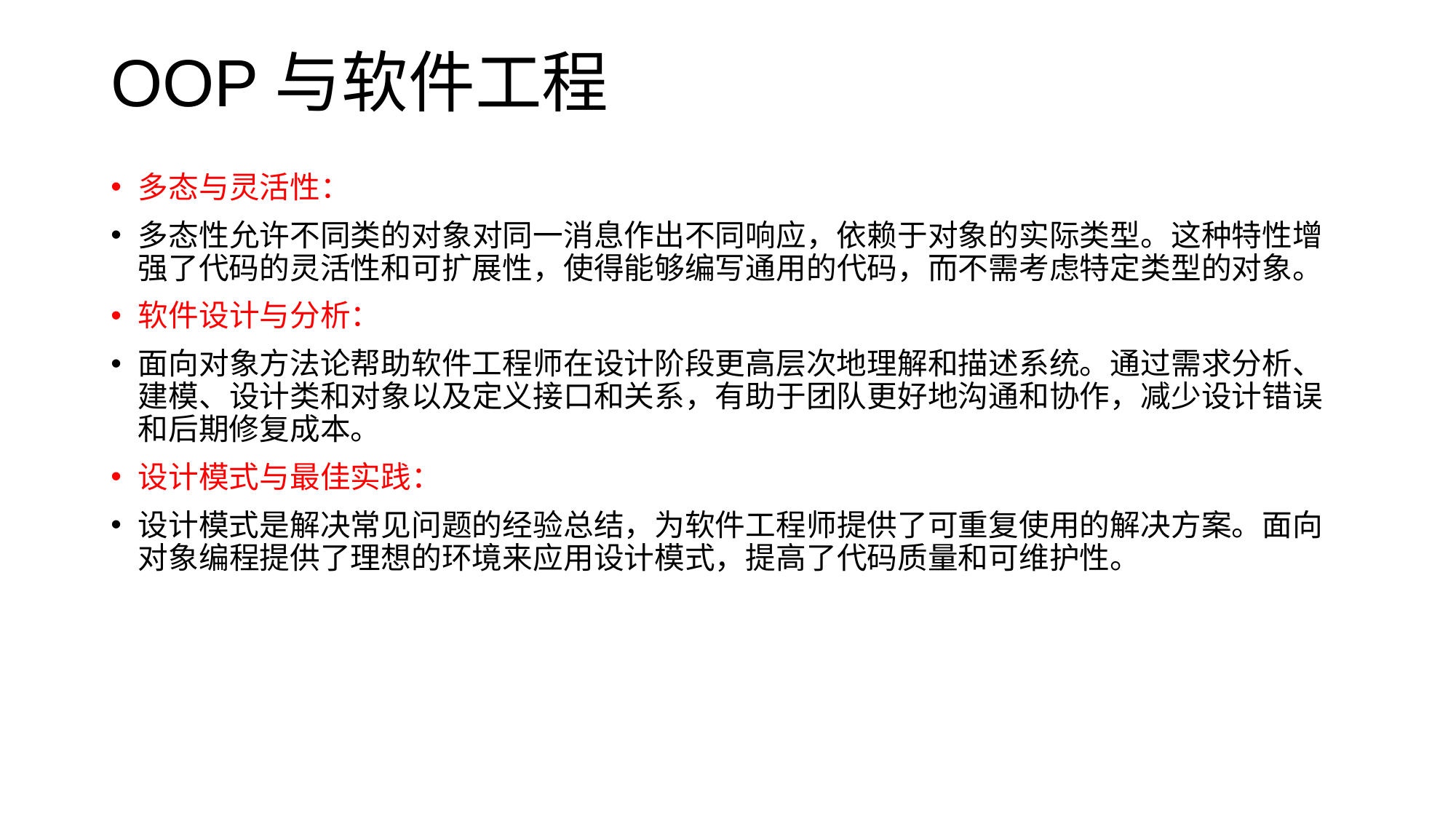

# OOP与软件工程
多态与灵活性：
多态性允许不同类的对象对同一消息作出不同响应，依赖于对象的实际类型。这种特性增强了代码的灵活性和可扩展性，使得能够编写通用的代码，而不需考虑特定类型的对象。
软件设计与分析：
面向对象方法论帮助软件工程师在设计阶段更高层次地理解和描述系统。通过需求分析、建模、设计类和对象以及定义接口和关系，有助于团队更好地沟通和协作，减少设计错误和后期修复成本。
设计模式与最佳实践：
设计模式是解决常见问题的经验总结，为软件工程师提供了可重复使用的解决方案。面向对象编程提供了理想的环境来应用设计模式，提高了代码质量和可维护性。